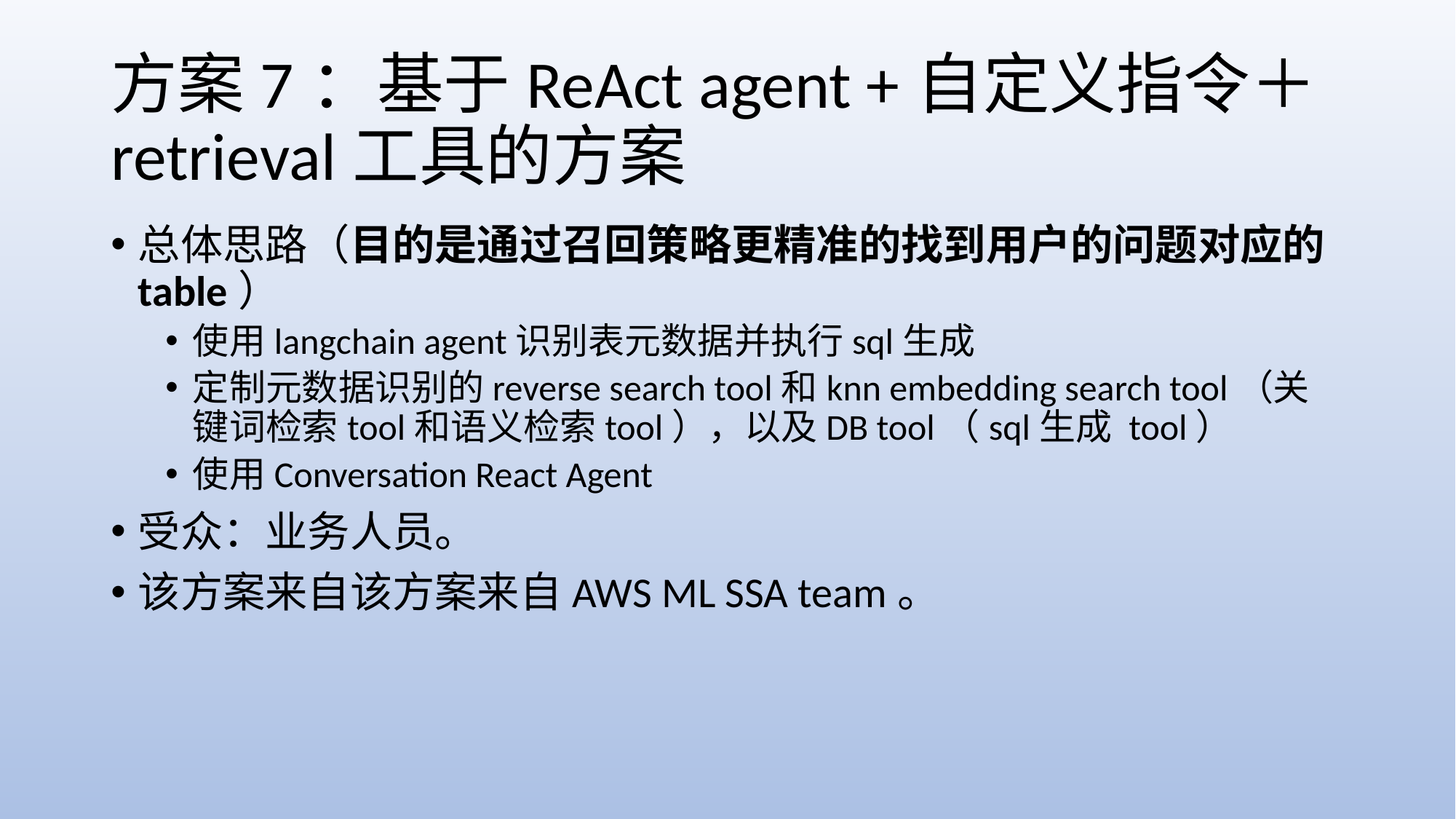

# 方案7：基于ReAct agent +自定义指令＋retrieval工具的方案
总体思路（目的是通过召回策略更精准的找到用户的问题对应的table）
使用langchain agent识别表元数据并执行sql生成
定制元数据识别的reverse search tool和knn embedding search tool（关键词检索tool和语义检索tool），以及DB tool（sql生成 tool）
使用Conversation React Agent
受众：业务人员。
该方案来自该方案来自AWS ML SSA team。